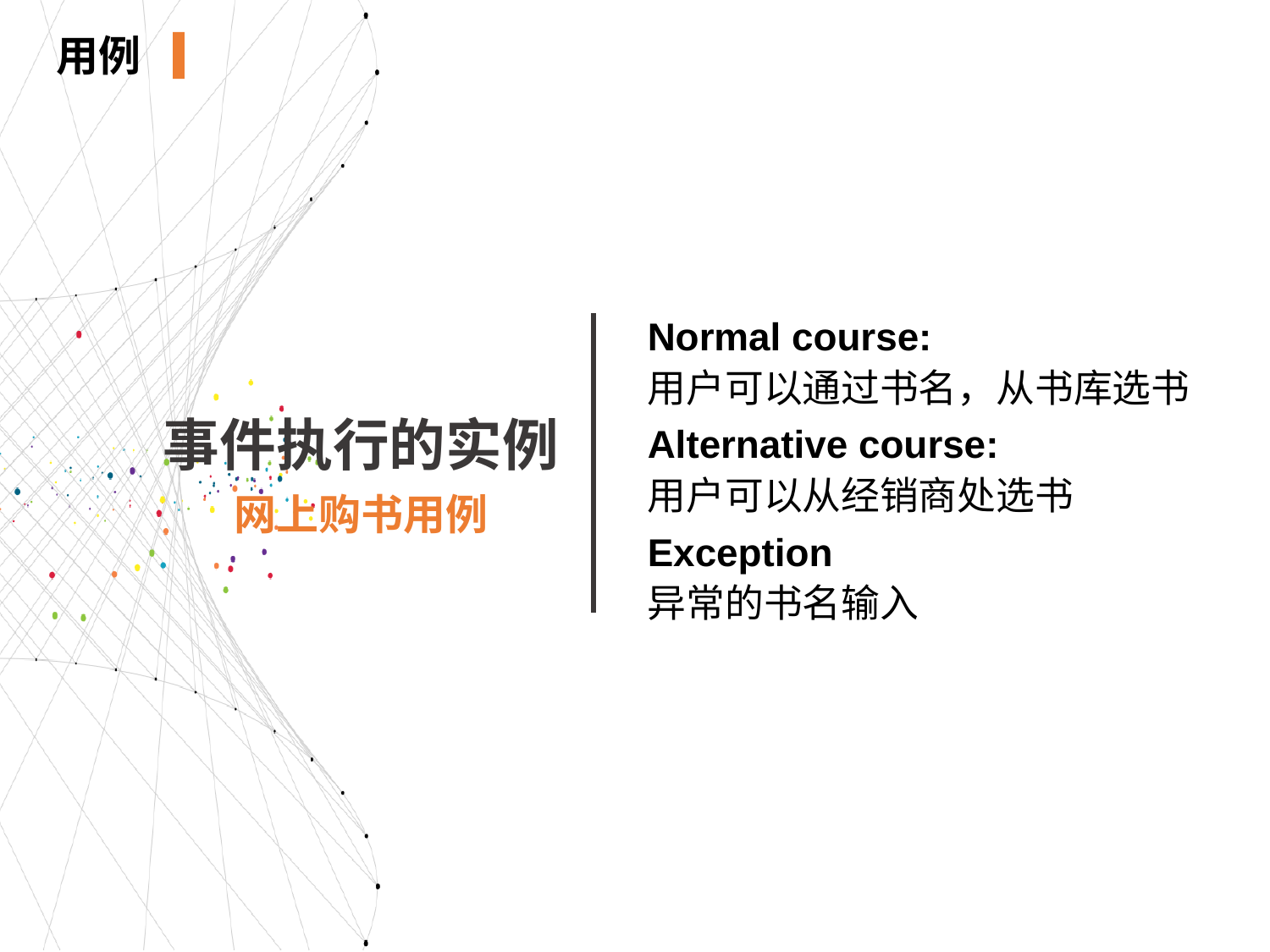

用例

Normal course:
用户可以通过书名，从书库选书
Alternative course:
用户可以从经销商处选书
Exception
异常的书名输入
事件执行的实例
网上购书用例